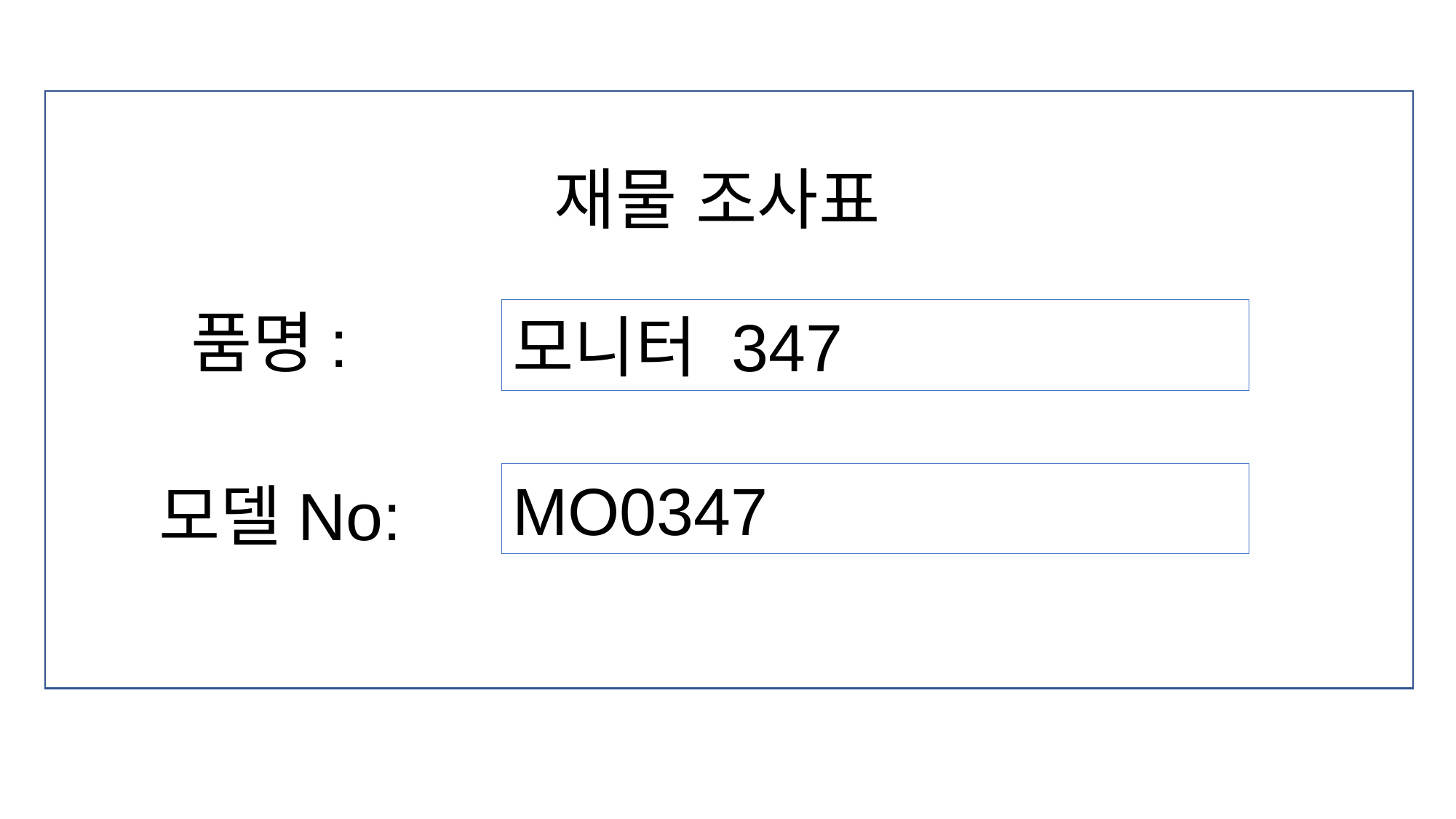

재물 조사표
품명:
모니터 347
MO0347
모델No: